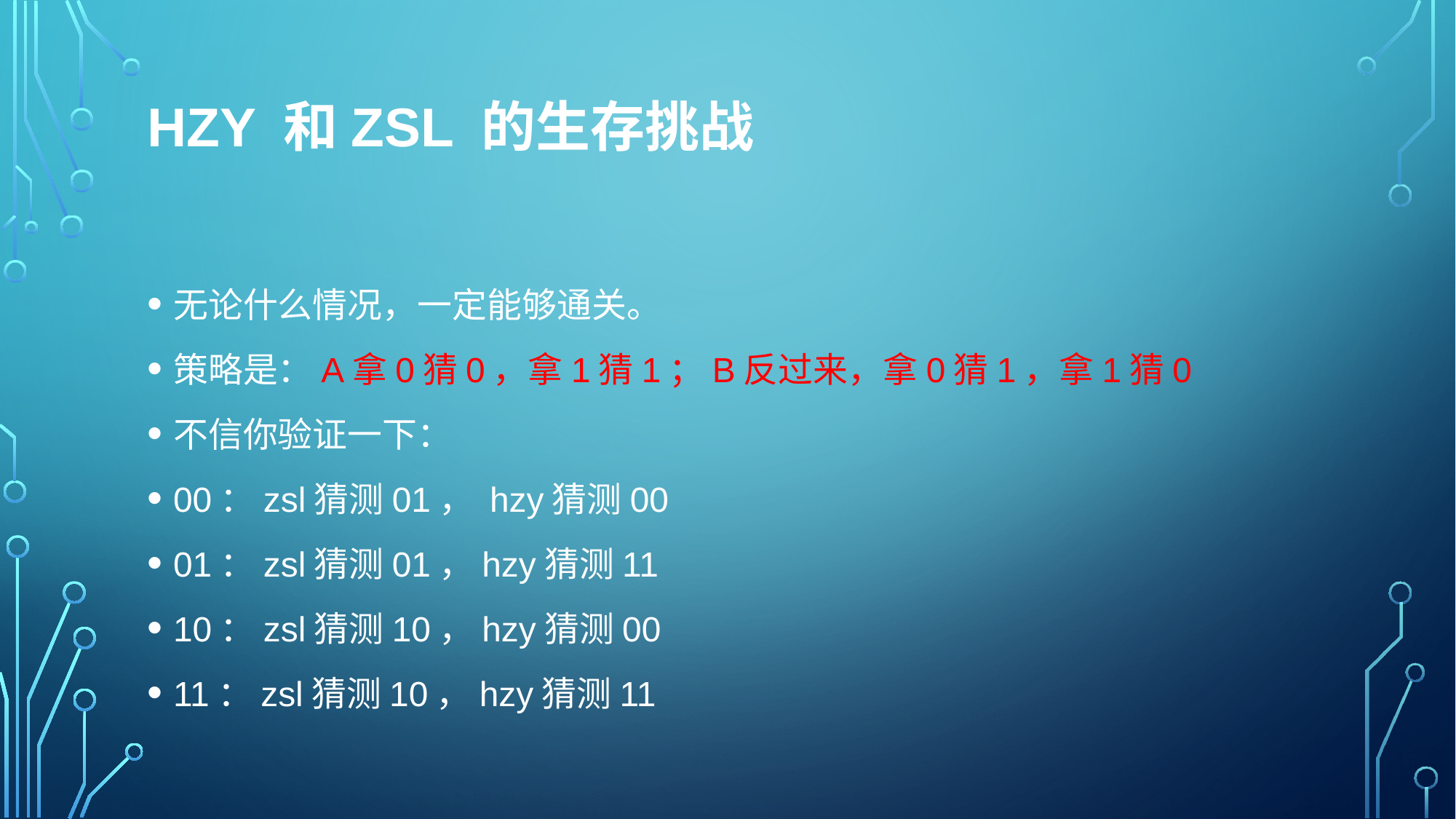

# hzy 和zsl 的生存挑战
无论什么情况，一定能够通关。
策略是：A拿0猜0，拿1猜1；B反过来，拿0猜1，拿1猜0
不信你验证一下：
00：zsl猜测01， hzy猜测00
01：zsl猜测01，hzy猜测11
10：zsl猜测10，hzy猜测00
11：zsl猜测10，hzy猜测11